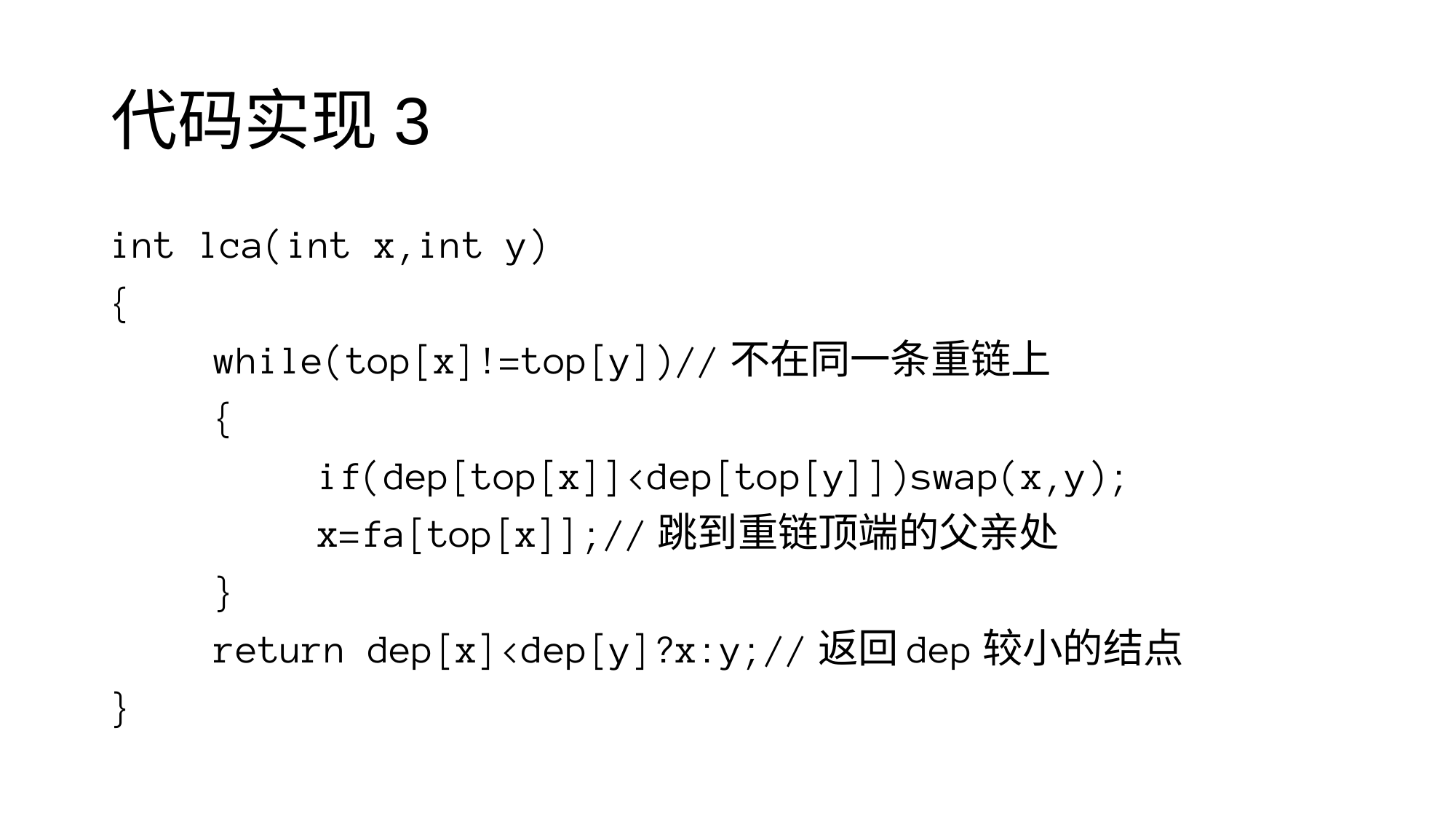

# 代码实现3
int lca(int x,int y)
{
	while(top[x]!=top[y])//不在同一条重链上
	{
		if(dep[top[x]]<dep[top[y]])swap(x,y);
		x=fa[top[x]];//跳到重链顶端的父亲处
	}
	return dep[x]<dep[y]?x:y;//返回dep较小的结点
}